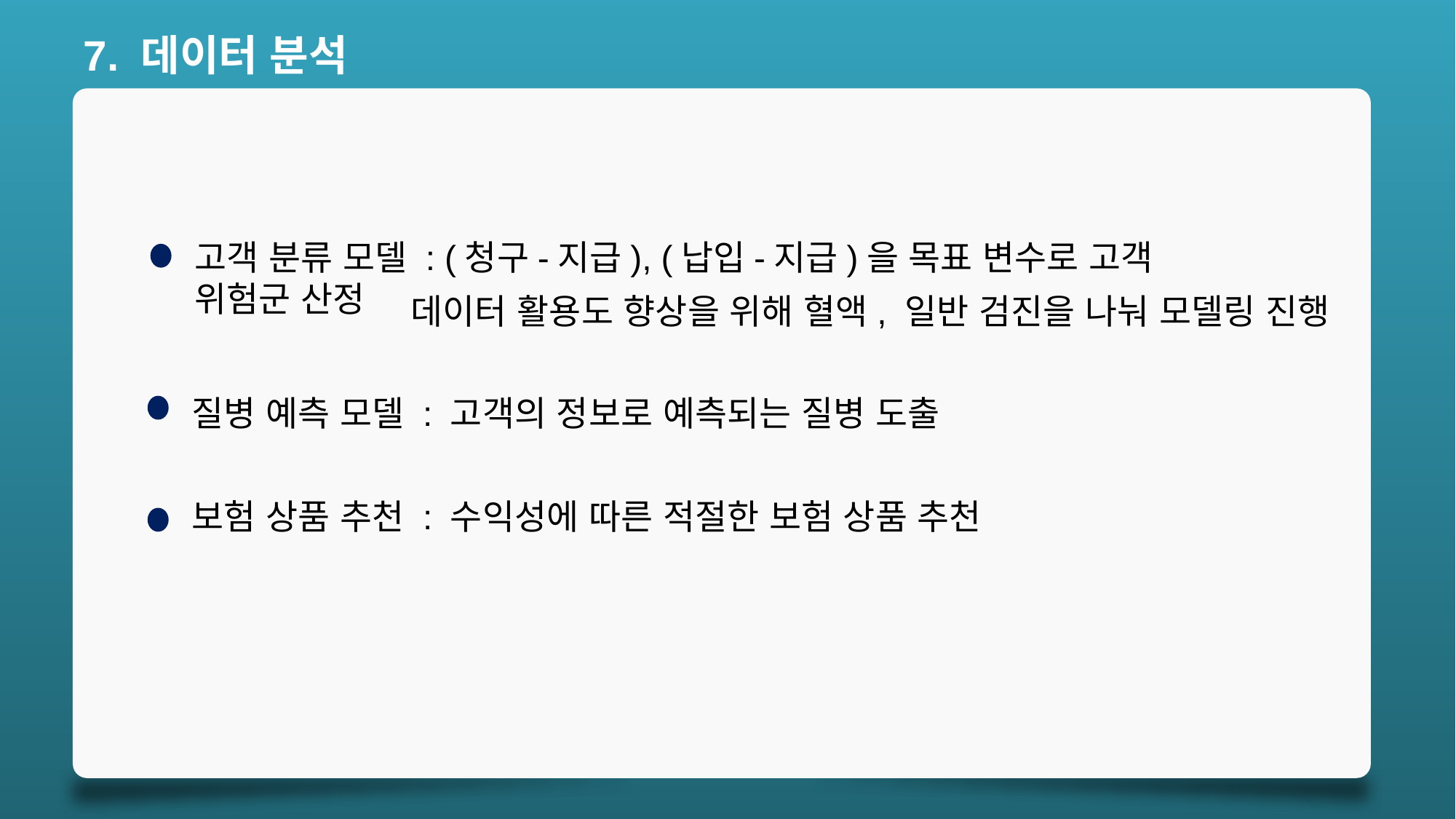

7. 데이터 분석
고객 분류 모델 : (청구-지급), (납입-지급)을 목표 변수로 고객 위험군 산정

데이터 활용도 향상을 위해 혈액, 일반 검진을 나눠 모델링 진행
질병 예측 모델 : 고객의 정보로 예측되는 질병 도출

보험 상품 추천 : 수익성에 따른 적절한 보험 상품 추천